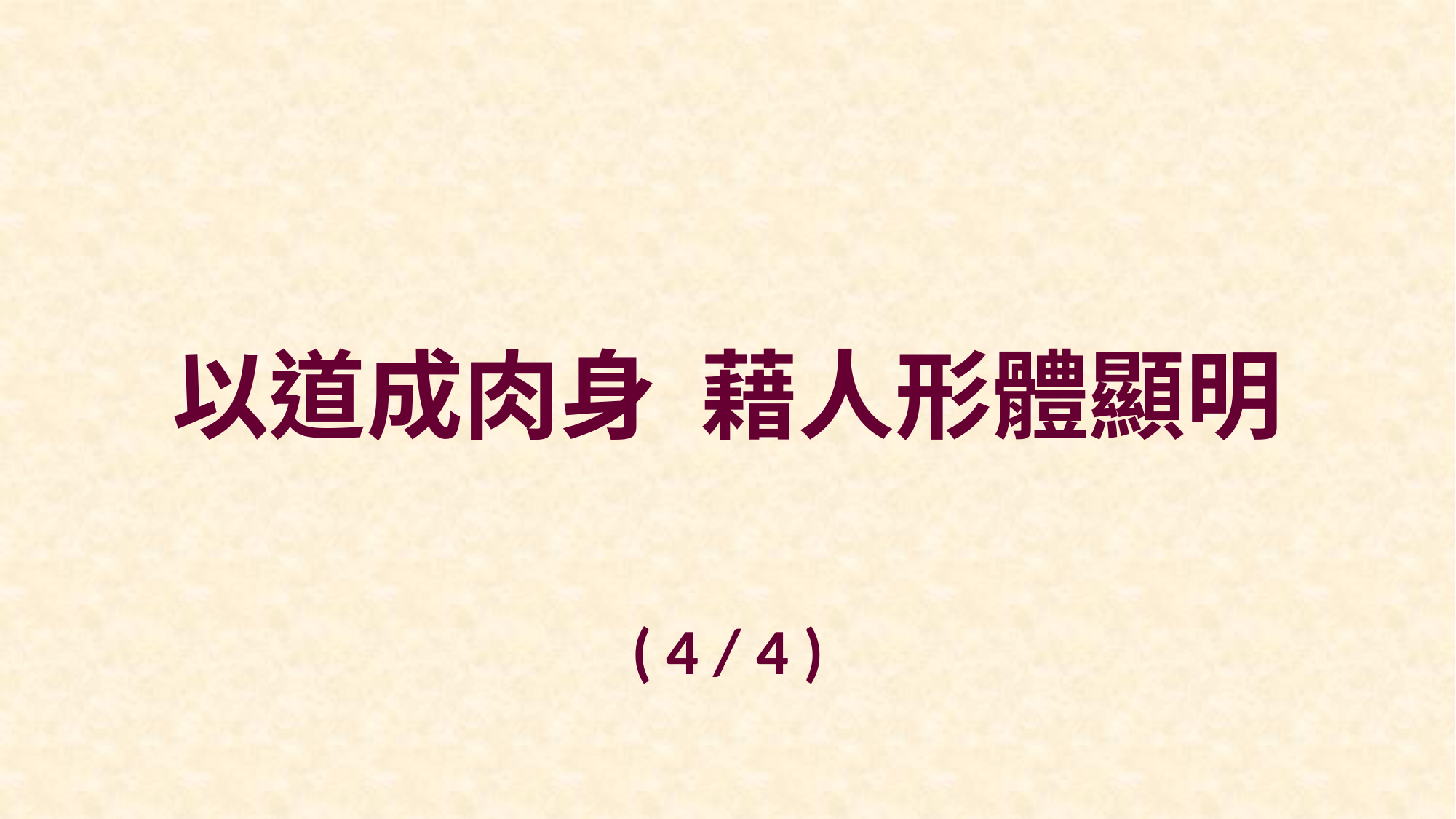

以道成肉身  藉人形體顯明
( 4 / 4 )